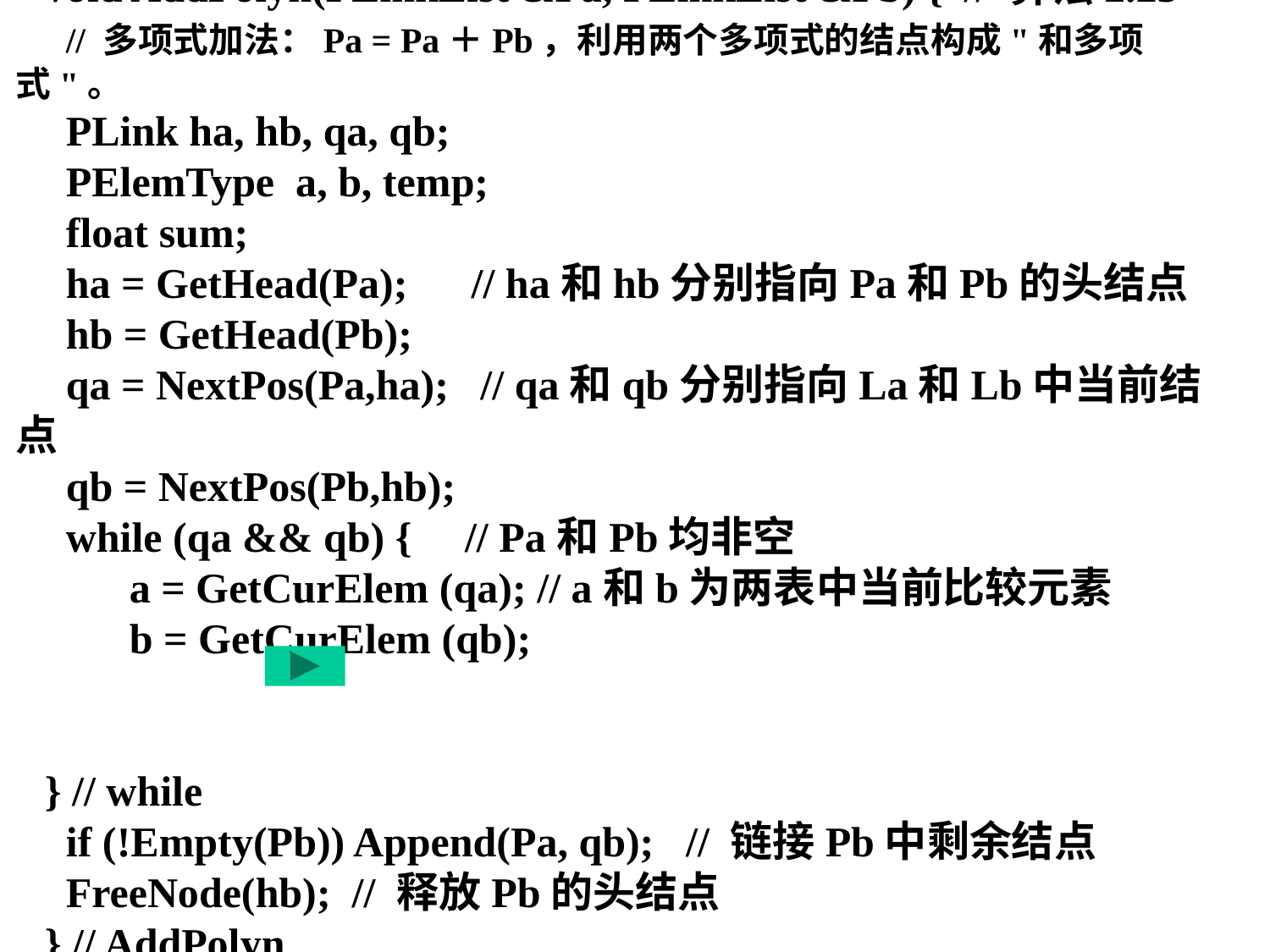

void AddPolyn(PLinkList &Pa, PLinkList &Pb) {  // 算法2.23
  // 多项式加法：Pa = Pa＋Pb，利用两个多项式的结点构成"和多项式"。
  PLink ha, hb, qa, qb;
  PElemType  a, b, temp;
  float sum;
  ha = GetHead(Pa);      // ha和hb分别指向Pa和Pb的头结点
  hb = GetHead(Pb);
  qa = NextPos(Pa,ha);   // qa和qb分别指向La和Lb中当前结点
  qb = NextPos(Pb,hb);
  while (qa && qb) {     // Pa和Pb均非空
        a = GetCurElem (qa); // a和b为两表中当前比较元素
        b = GetCurElem (qb);

} // while
  if (!Empty(Pb)) Append(Pa, qb);   // 链接Pb中剩余结点
  FreeNode(hb);  // 释放Pb的头结点
} // AddPolyn